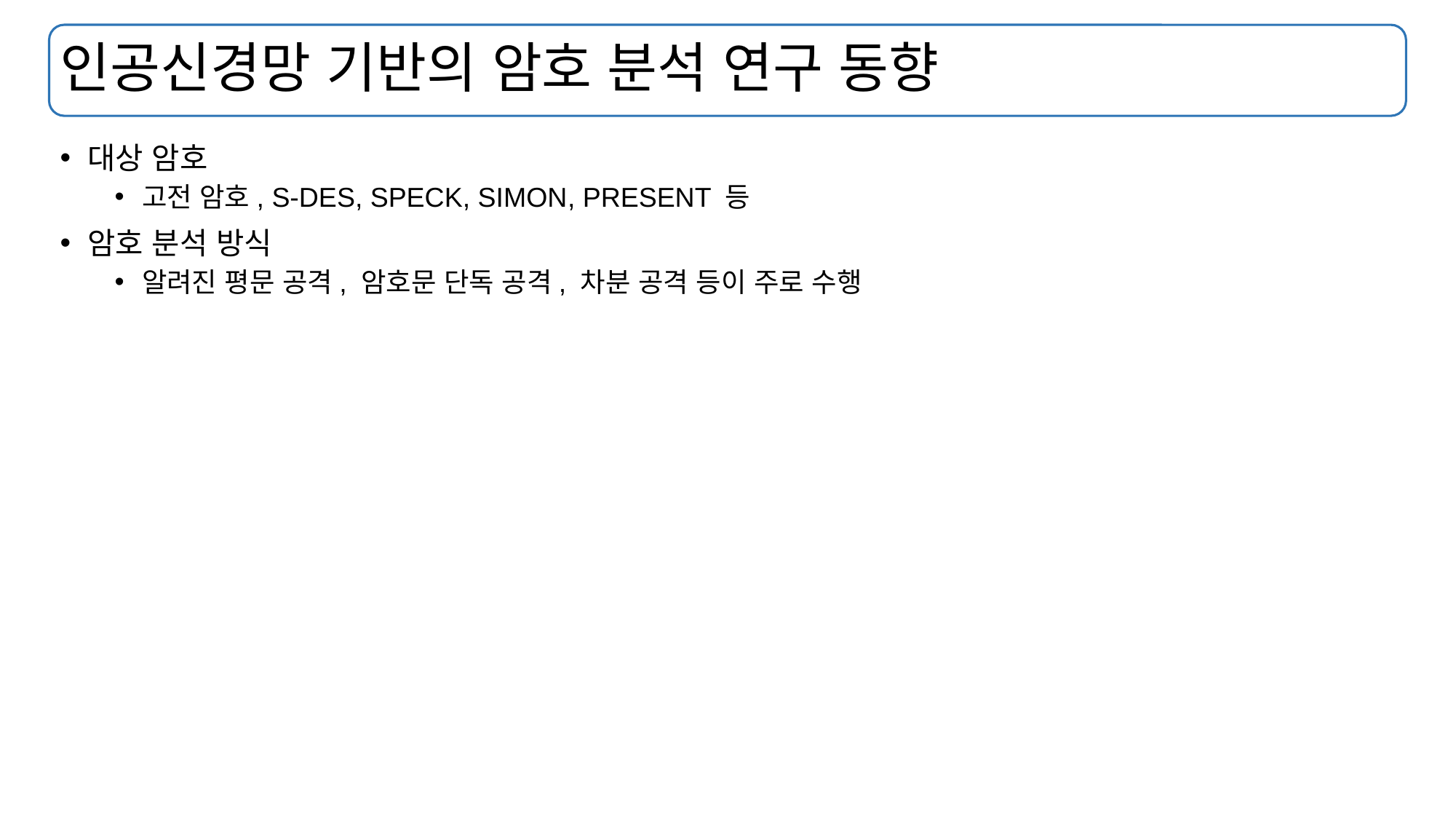

# 인공신경망 기반의 암호 분석 연구 동향
대상 암호
고전 암호, S-DES, SPECK, SIMON, PRESENT 등
암호 분석 방식
알려진 평문 공격, 암호문 단독 공격, 차분 공격 등이 주로 수행